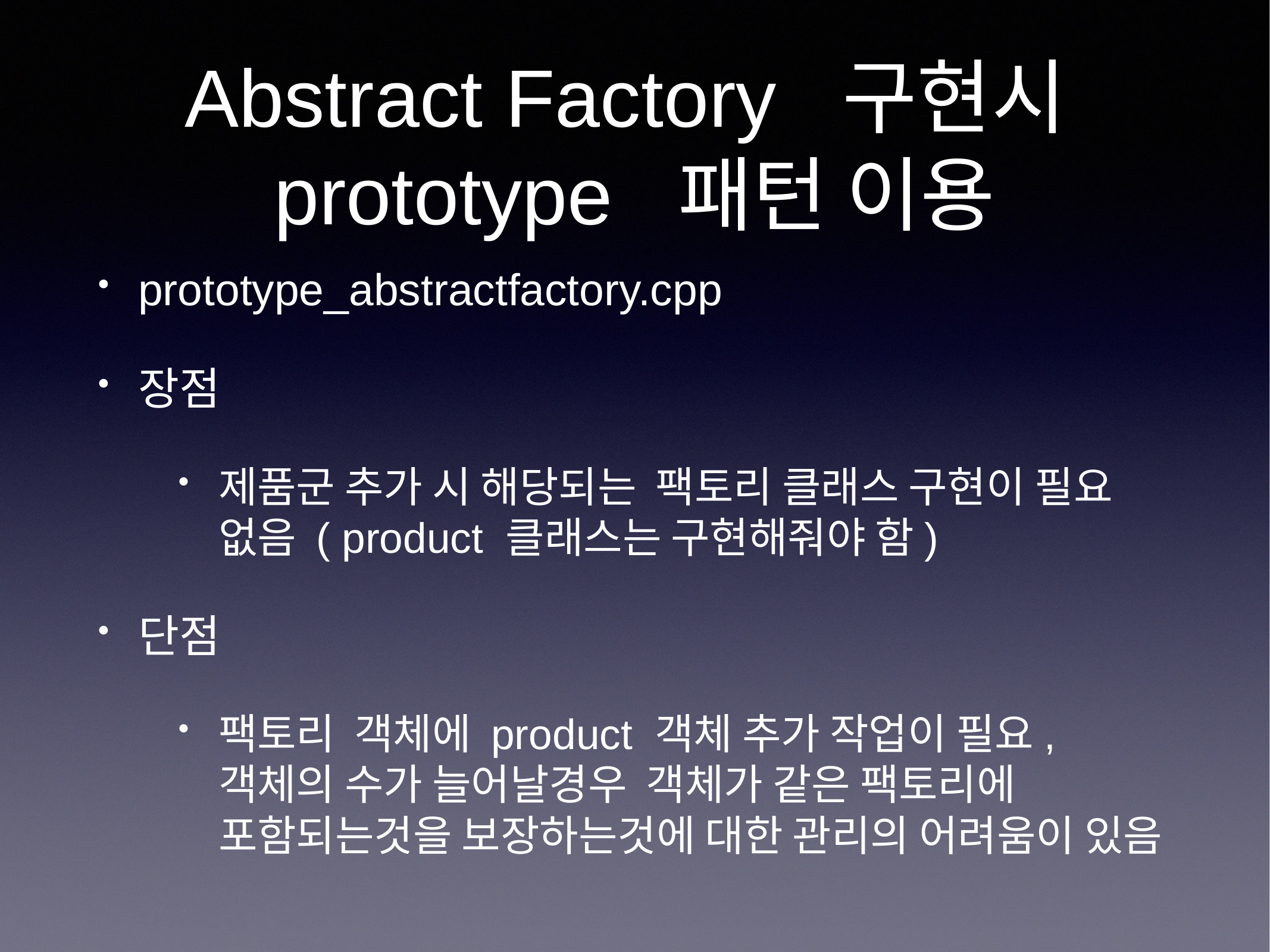

# Abstract Factory  구현시  prototype  패턴 이용
prototype_abstractfactory.cpp
장점
제품군 추가 시 해당되는  팩토리 클래스 구현이 필요 없음 ( product 클래스는 구현해줘야 함)
단점
팩토리  객체에 product 객체 추가 작업이 필요, 객체의 수가 늘어날경우  객체가 같은 팩토리에 포함되는것을 보장하는것에 대한 관리의 어려움이 있음